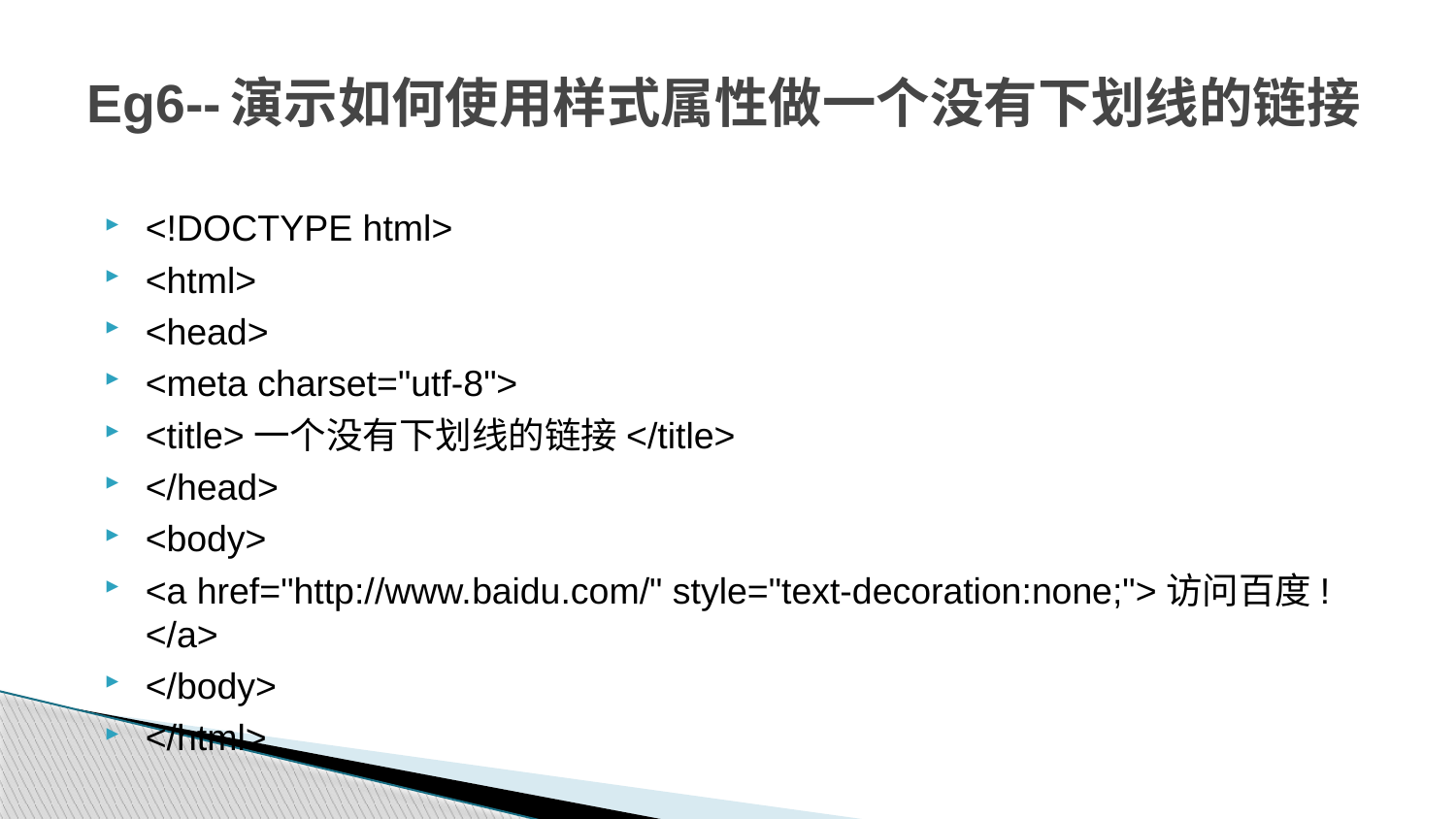

# Eg6--演示如何使用样式属性做一个没有下划线的链接
<!DOCTYPE html>
<html>
<head>
<meta charset="utf-8">
<title>一个没有下划线的链接</title>
</head>
<body>
<a href="http://www.baidu.com/" style="text-decoration:none;">访问百度!</a>
</body>
</html>